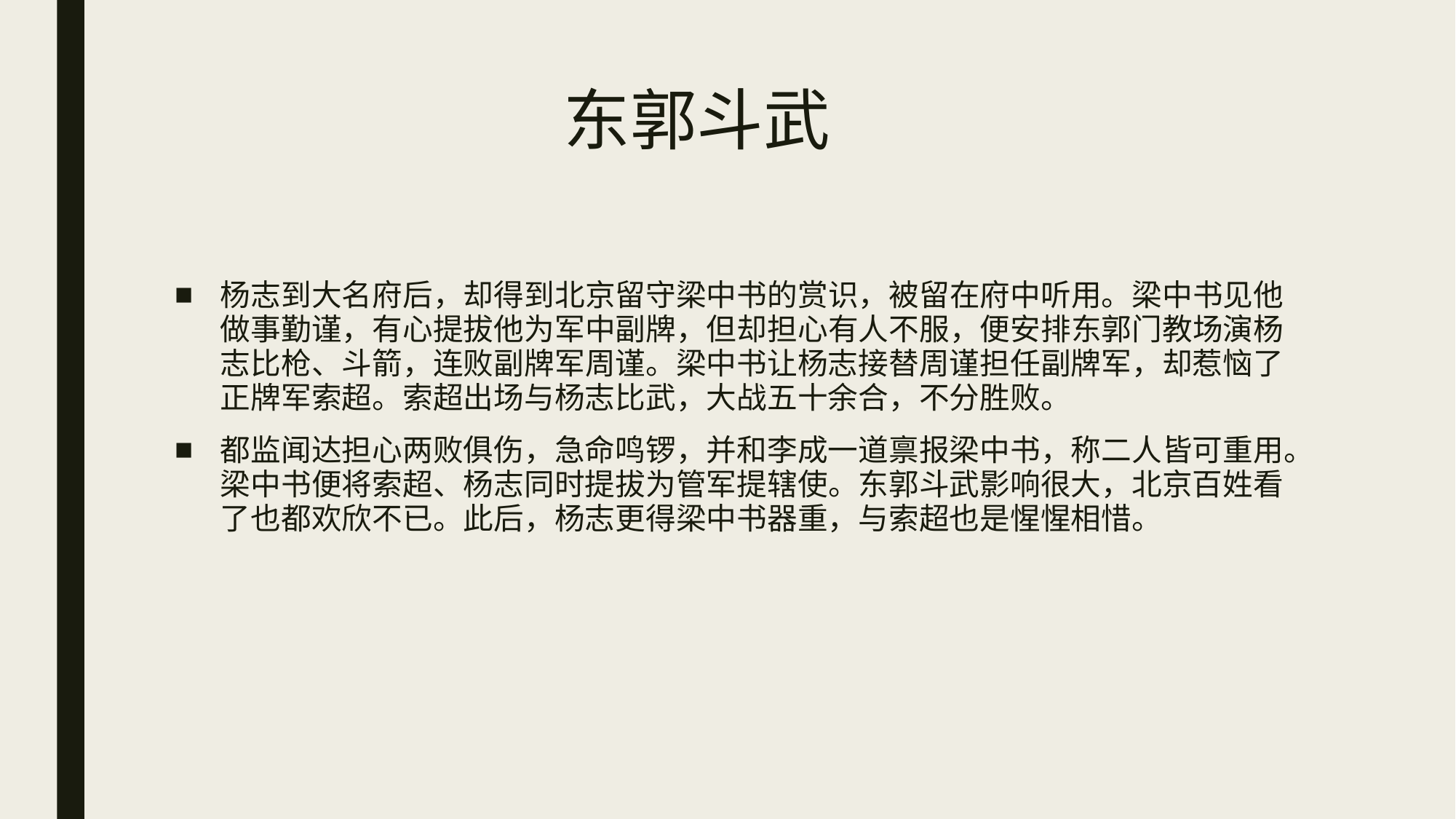

# 东郭斗武
杨志到大名府后，却得到北京留守梁中书的赏识，被留在府中听用。梁中书见他做事勤谨，有心提拔他为军中副牌，但却担心有人不服，便安排东郭门教场演杨志比枪、斗箭，连败副牌军周谨。梁中书让杨志接替周谨担任副牌军，却惹恼了正牌军索超。索超出场与杨志比武，大战五十余合，不分胜败。
都监闻达担心两败俱伤，急命鸣锣，并和李成一道禀报梁中书，称二人皆可重用。梁中书便将索超、杨志同时提拔为管军提辖使。东郭斗武影响很大，北京百姓看了也都欢欣不已。此后，杨志更得梁中书器重，与索超也是惺惺相惜。